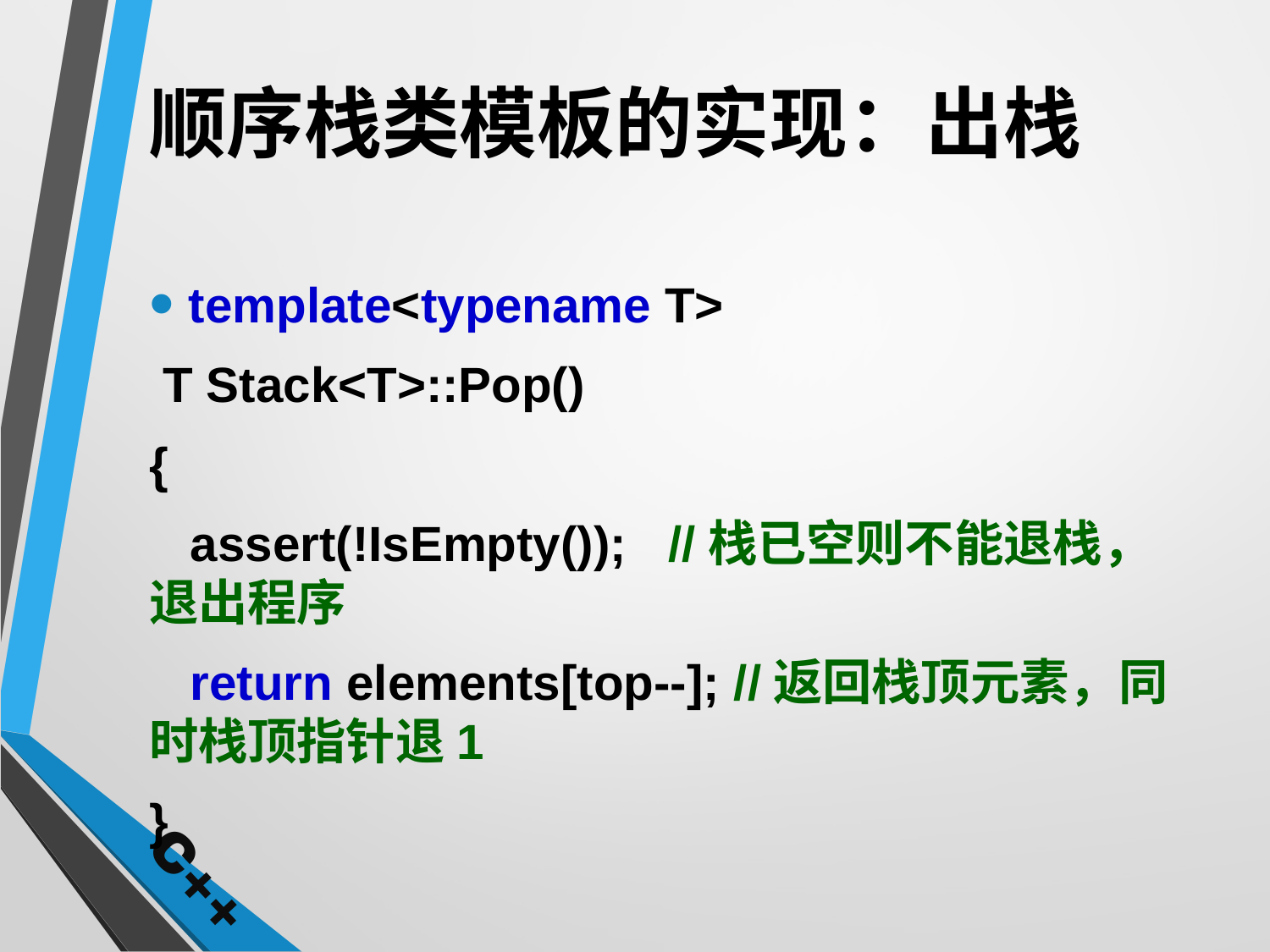

# 顺序栈类模板的实现：出栈
template<typename T>
 T Stack<T>::Pop()
{
   assert(!IsEmpty());   //栈已空则不能退栈，退出程序
   return elements[top--]; //返回栈顶元素，同时栈顶指针退1
}